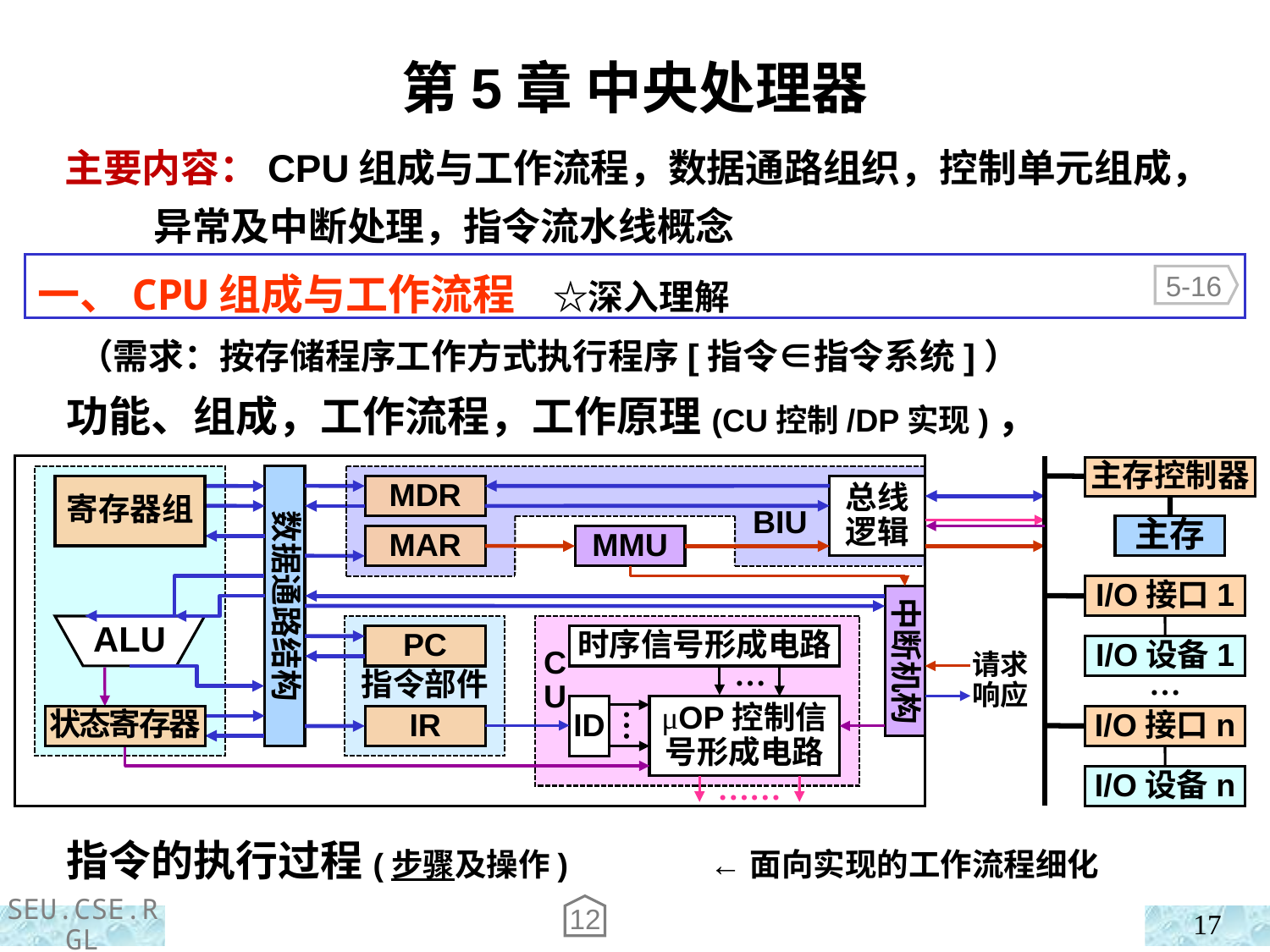

第5章 中央处理器
  主要内容：CPU组成与工作流程，数据通路组织，控制单元组成，
            异常及中断处理，指令流水线概念
一、CPU组成与工作流程    ☆深入理解
    （需求：按存储程序工作方式执行程序[指令∈指令系统]）
  功能、组成，工作流程，工作原理(CU控制/DP实现)，

  指令的执行过程(步骤及操作)                ←面向实现的工作流程细化

5-16

主存控制器

数据通路结构
总线逻辑
寄存器组
MDR

BIU
主存
MAR
MMU
I/O接口1
中断机构

ALU

PC
时序信号形成电路
I/O设备1
请求
响应
指令部件
…
CU
…
ID
μOP控制信号形成电路
状态寄存器
IR
I/O接口n
…

I/O设备n
……
12
17